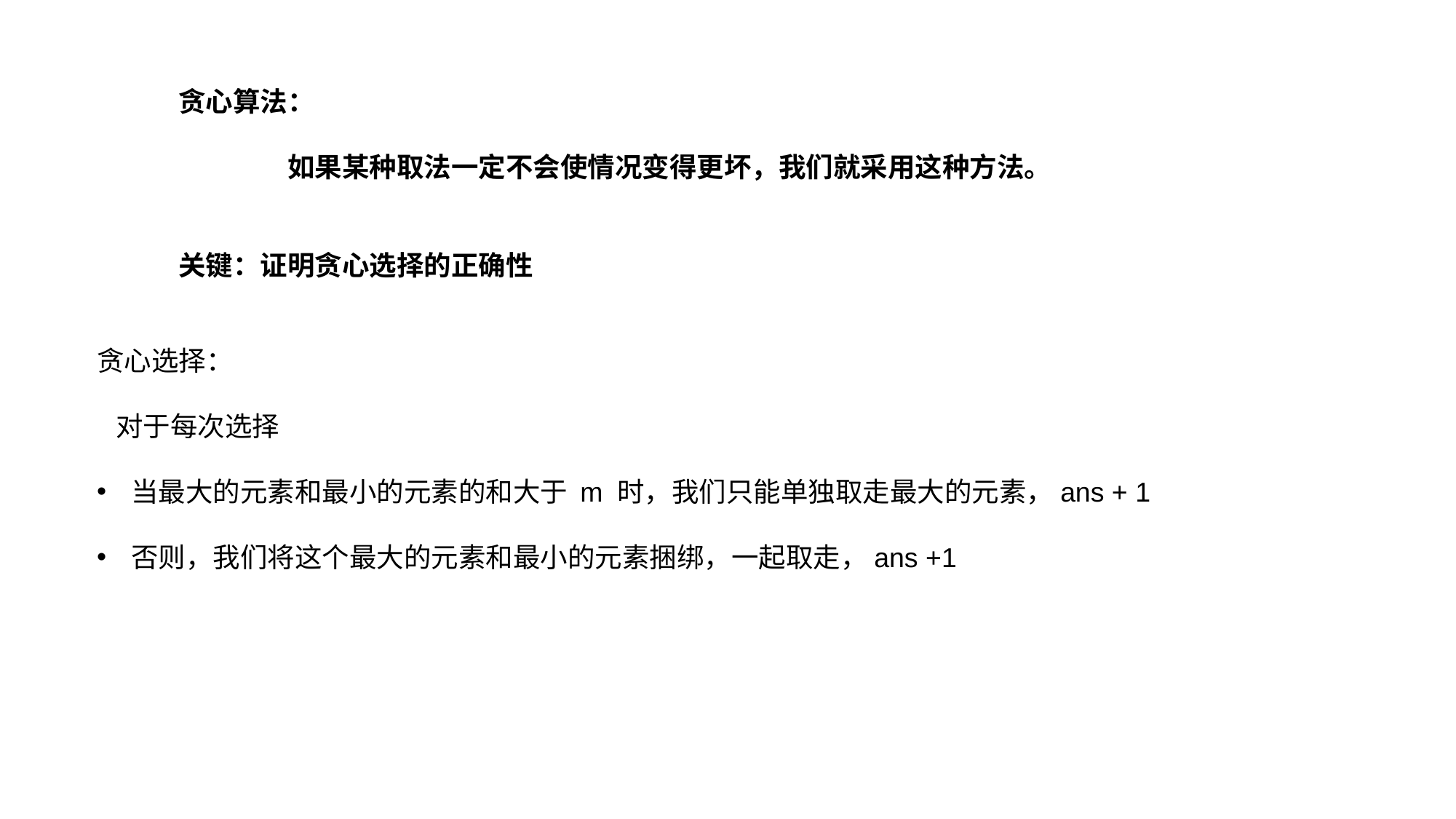

贪心算法：

	如果某种取法一定不会使情况变得更坏，我们就采用这种方法。

关键：证明贪心选择的正确性
贪心选择：

  对于每次选择

当最大的元素和最小的元素的和大于 m 时，我们只能单独取走最大的元素，ans + 1

否则，我们将这个最大的元素和最小的元素捆绑，一起取走，ans +1